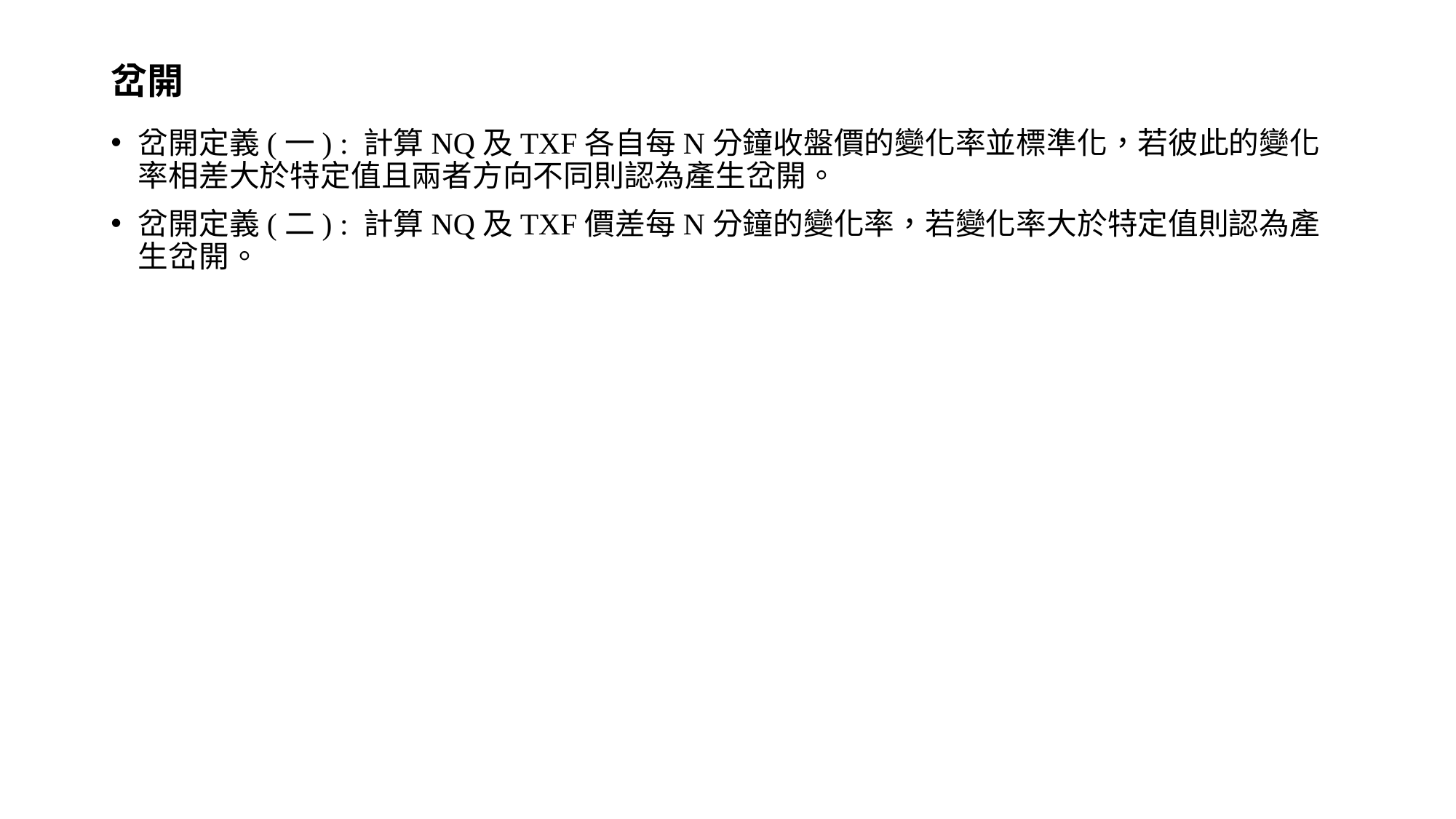

# 岔開
岔開定義(一) : 計算NQ及TXF各自每N分鐘收盤價的變化率並標準化，若彼此的變化率相差大於特定值且兩者方向不同則認為產生岔開。
岔開定義(二) : 計算NQ及TXF價差每N分鐘的變化率，若變化率大於特定值則認為產生岔開。